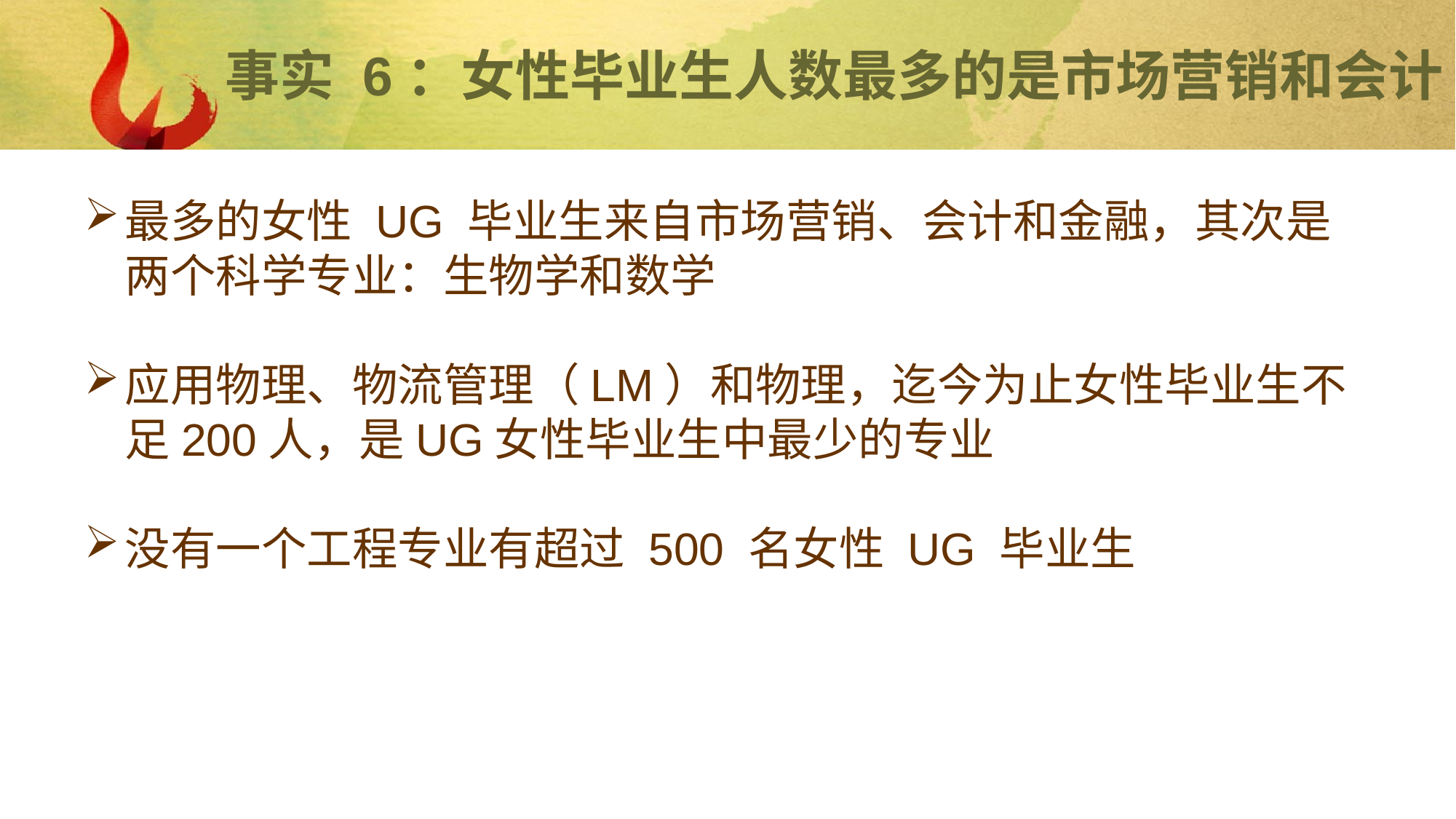

# 事实 6：女性毕业生人数最多的是市场营销和会计
最多的女性 UG 毕业生来自市场营销、会计和金融，其次是两个科学专业：生物学和数学

应用物理、物流管理（LM）和物理，迄今为止女性毕业生不足200人，是UG女性毕业生中最少的专业

没有一个工程专业有超过 500 名女性 UG 毕业生
15